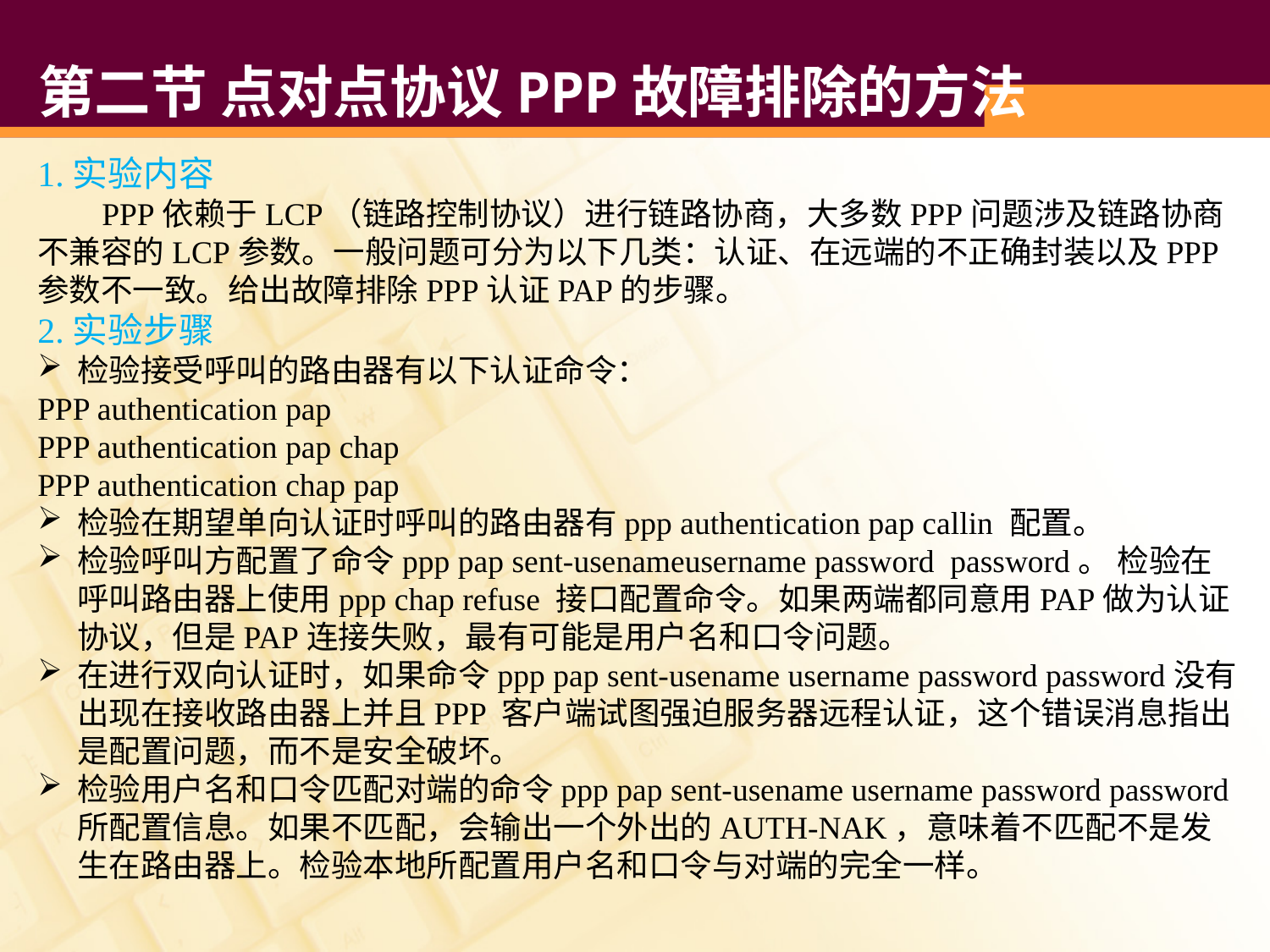

# 第二节 点对点协议PPP故障排除的方法
1.实验内容
        PPP依赖于LCP（链路控制协议）进行链路协商，大多数PPP问题涉及链路协商不兼容的LCP参数。一般问题可分为以下几类：认证、在远端的不正确封装以及PPP参数不一致。给出故障排除PPP认证PAP的步骤。
2.实验步骤
检验接受呼叫的路由器有以下认证命令：
PPP authentication pap
PPP authentication pap chap
PPP authentication chap pap
检验在期望单向认证时呼叫的路由器有ppp authentication pap callin 配置。
检验呼叫方配置了命令ppp pap sent-usenameusername password  password。 检验在呼叫路由器上使用ppp chap refuse 接口配置命令。如果两端都同意用PAP做为认证协议，但是PAP连接失败，最有可能是用户名和口令问题。
在进行双向认证时，如果命令ppp pap sent-usename username password password没有出现在接收路由器上并且PPP 客户端试图强迫服务器远程认证，这个错误消息指出是配置问题，而不是安全破坏。
检验用户名和口令匹配对端的命令ppp pap sent-usename username password password所配置信息。如果不匹配，会输出一个外出的AUTH-NAK，意味着不匹配不是发生在路由器上。检验本地所配置用户名和口令与对端的完全一样。